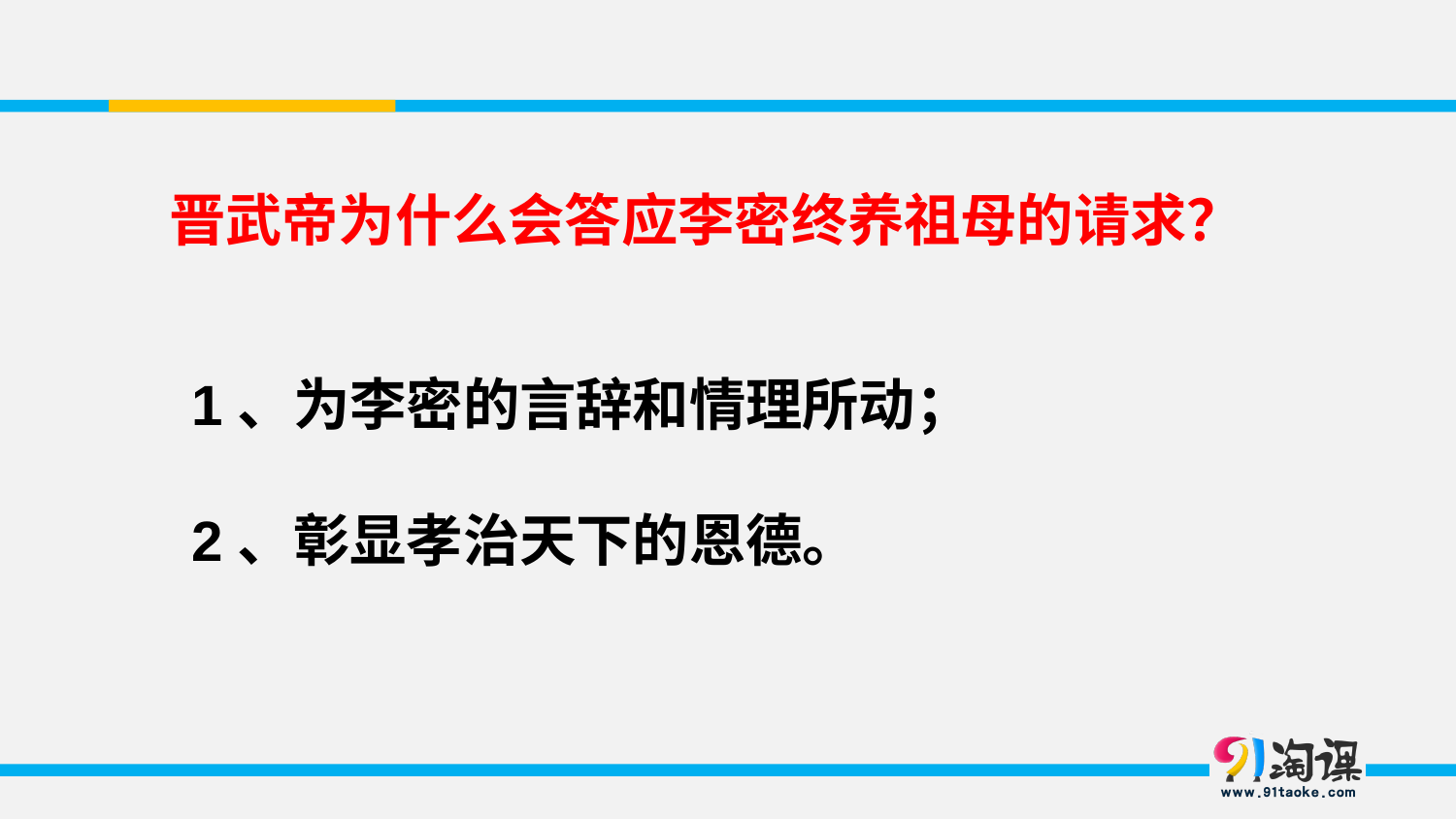

晋武帝为什么会答应李密终养祖母的请求？
1、为李密的言辞和情理所动；

2、彰显孝治天下的恩德。